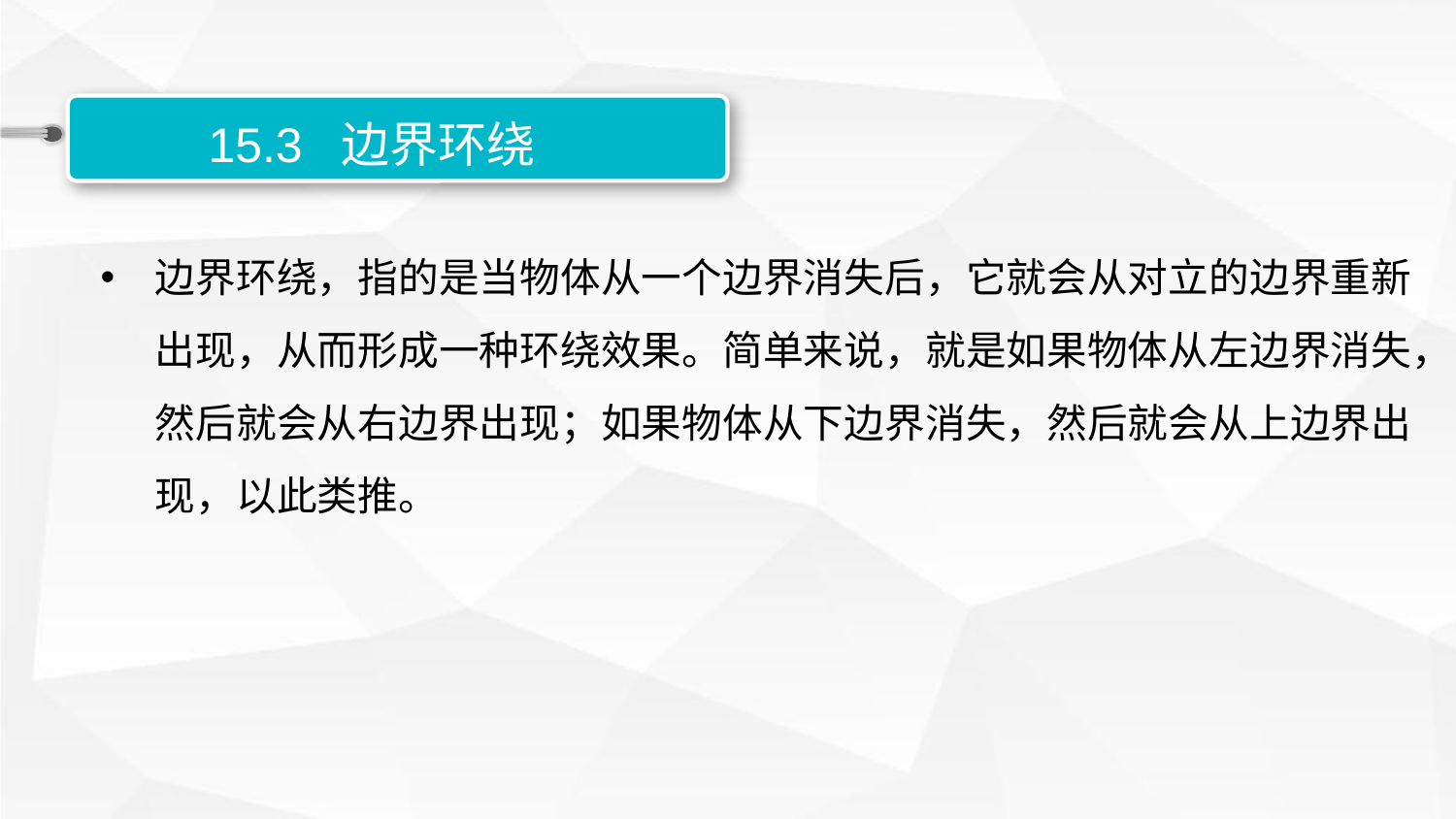

15.3  边界环绕

边界环绕，指的是当物体从一个边界消失后，它就会从对立的边界重新出现，从而形成一种环绕效果。简单来说，就是如果物体从左边界消失，然后就会从右边界出现；如果物体从下边界消失，然后就会从上边界出现，以此类推。